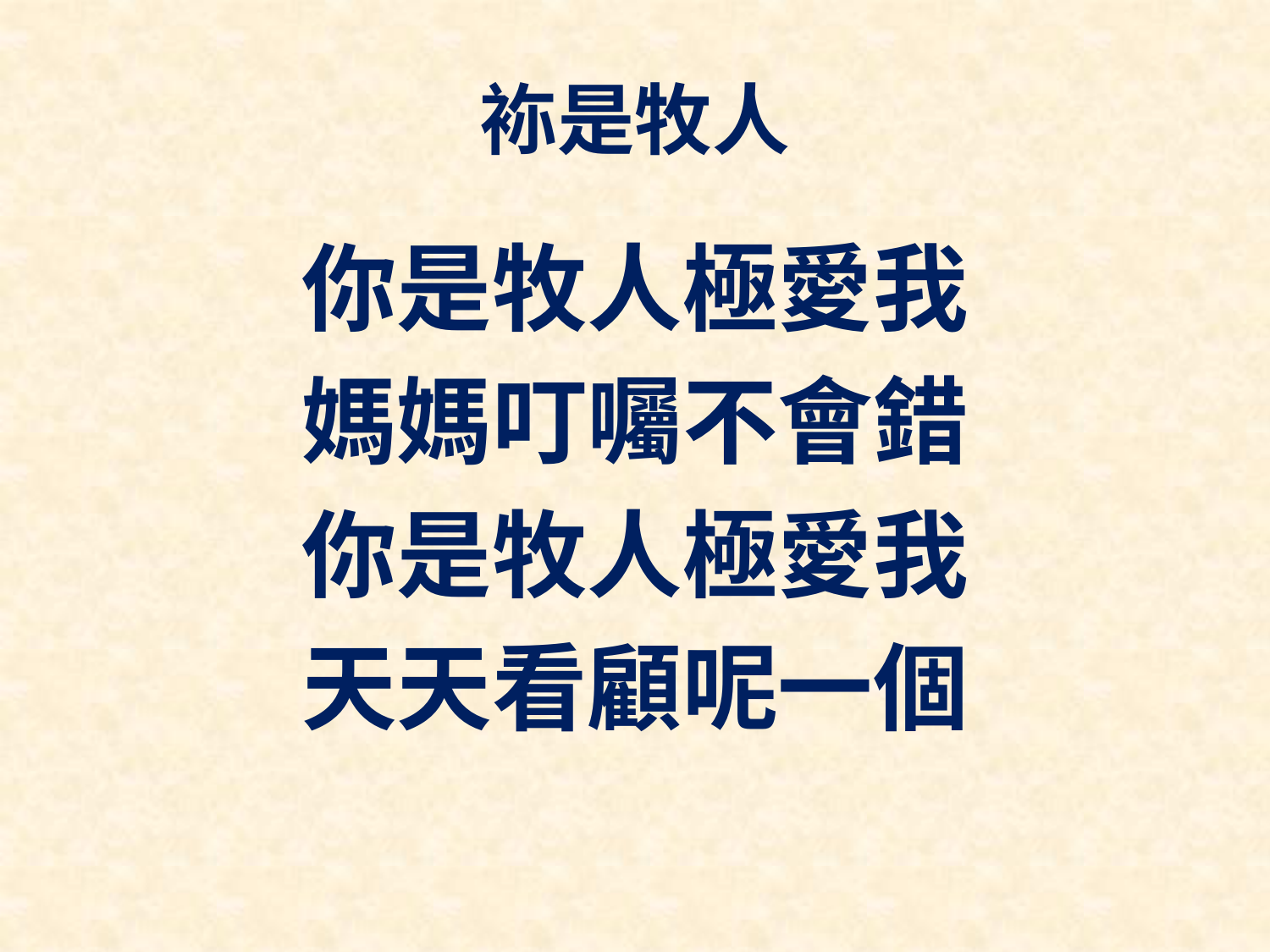

袮是牧人
你是牧人極愛我
媽媽叮囑不會錯
你是牧人極愛我
天天看顧呢一個